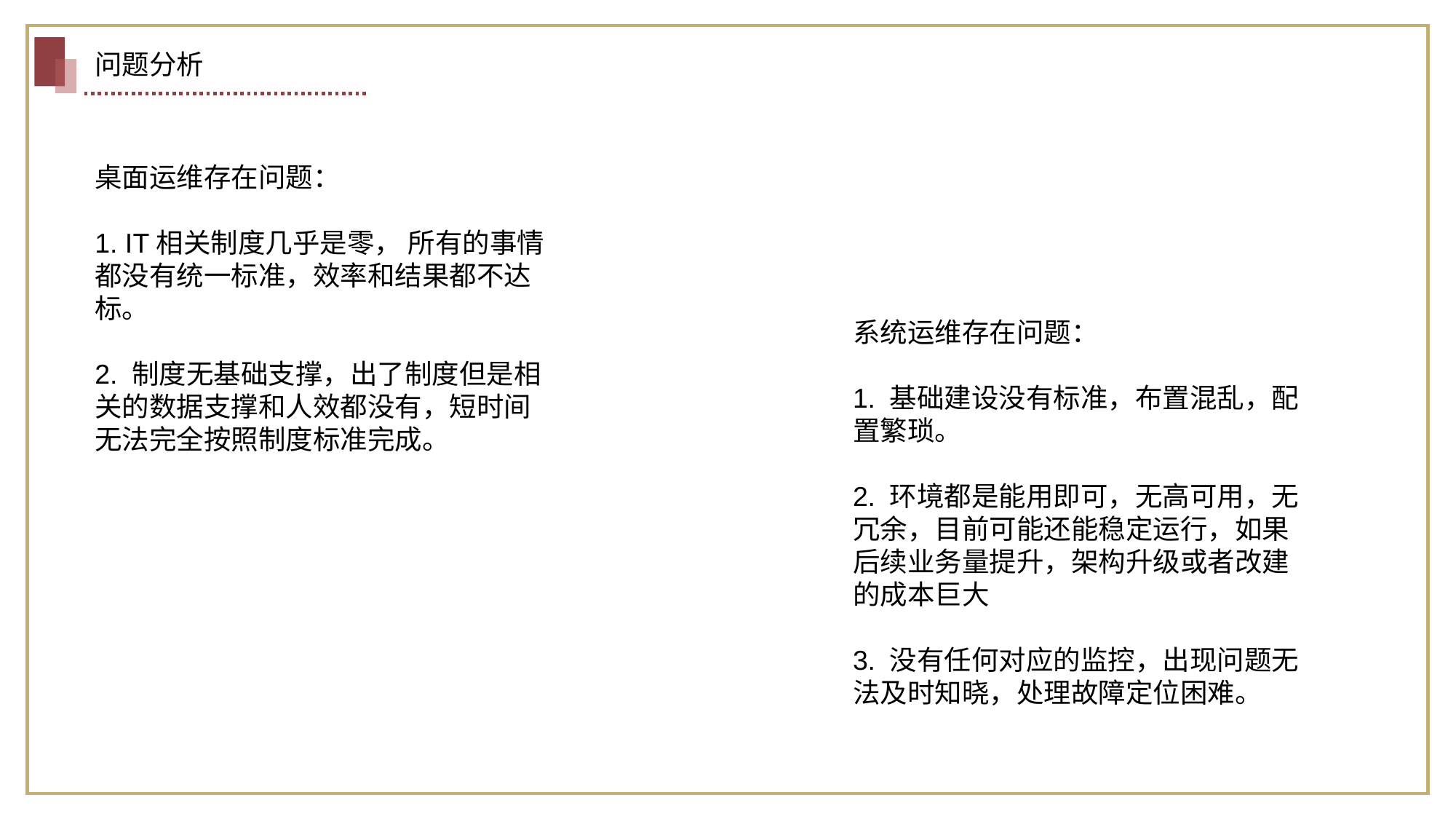

问题分析
桌面运维存在问题：

1. IT相关制度几乎是零， 所有的事情都没有统一标准，效率和结果都不达标。

2. 制度无基础支撑，出了制度但是相关的数据支撑和人效都没有，短时间无法完全按照制度标准完成。
系统运维存在问题：

1. 基础建设没有标准，布置混乱，配置繁琐。

2. 环境都是能用即可，无高可用，无冗余，目前可能还能稳定运行，如果后续业务量提升，架构升级或者改建的成本巨大

3. 没有任何对应的监控，出现问题无法及时知晓，处理故障定位困难。